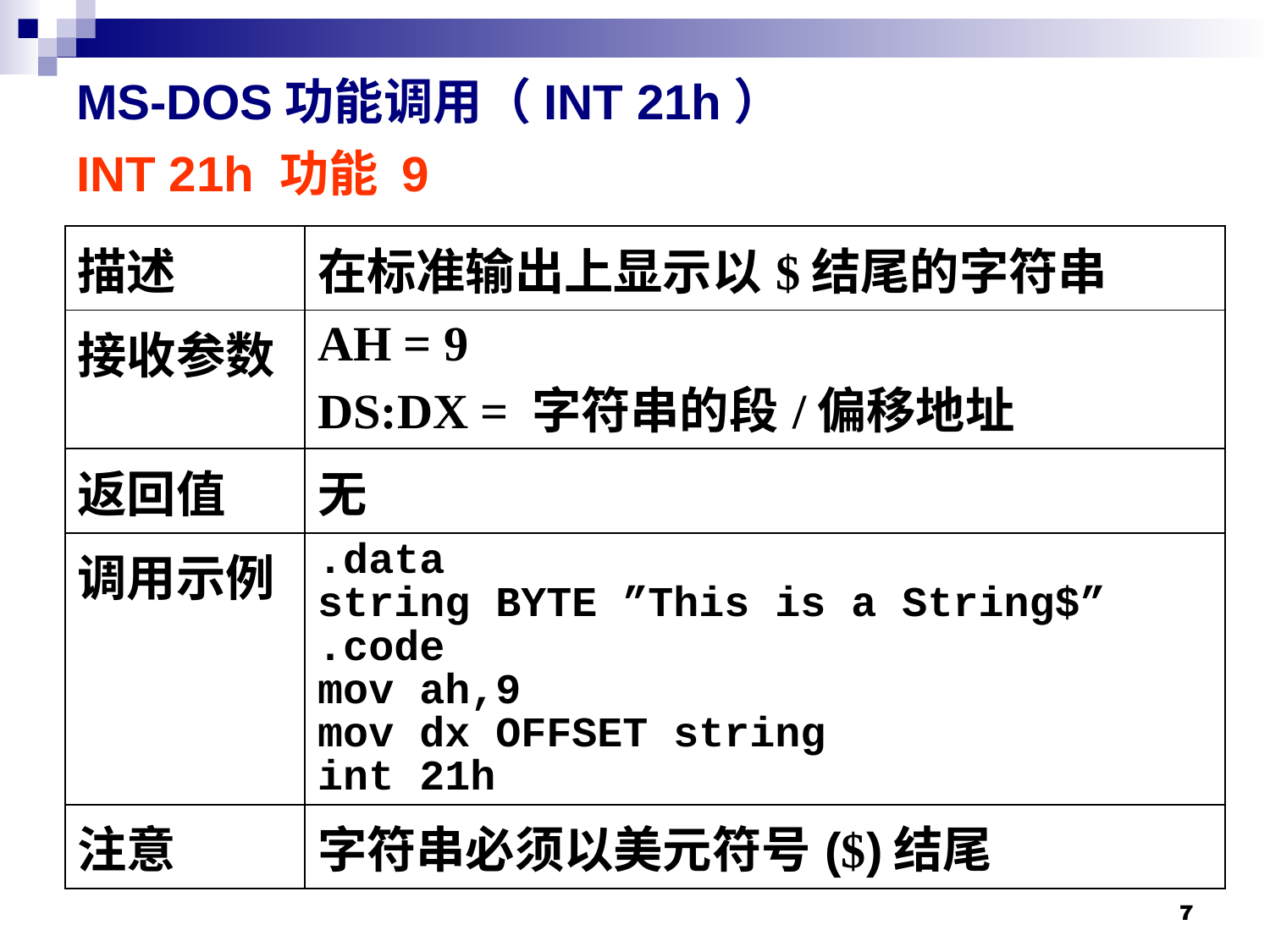

# MS-DOS功能调用（INT 21h）
INT 21h 功能 9
| 描述 | 在标准输出上显示以$结尾的字符串 |
| --- | --- |
| 接收参数 | AH = 9 DS:DX = 字符串的段/偏移地址 |
| 返回值 | 无 |
| 调用示例 | .data string BYTE ”This is a String$” .code mov ah,9 mov dx OFFSET string int 21h |
| 注意 | 字符串必须以美元符号($)结尾 |
7